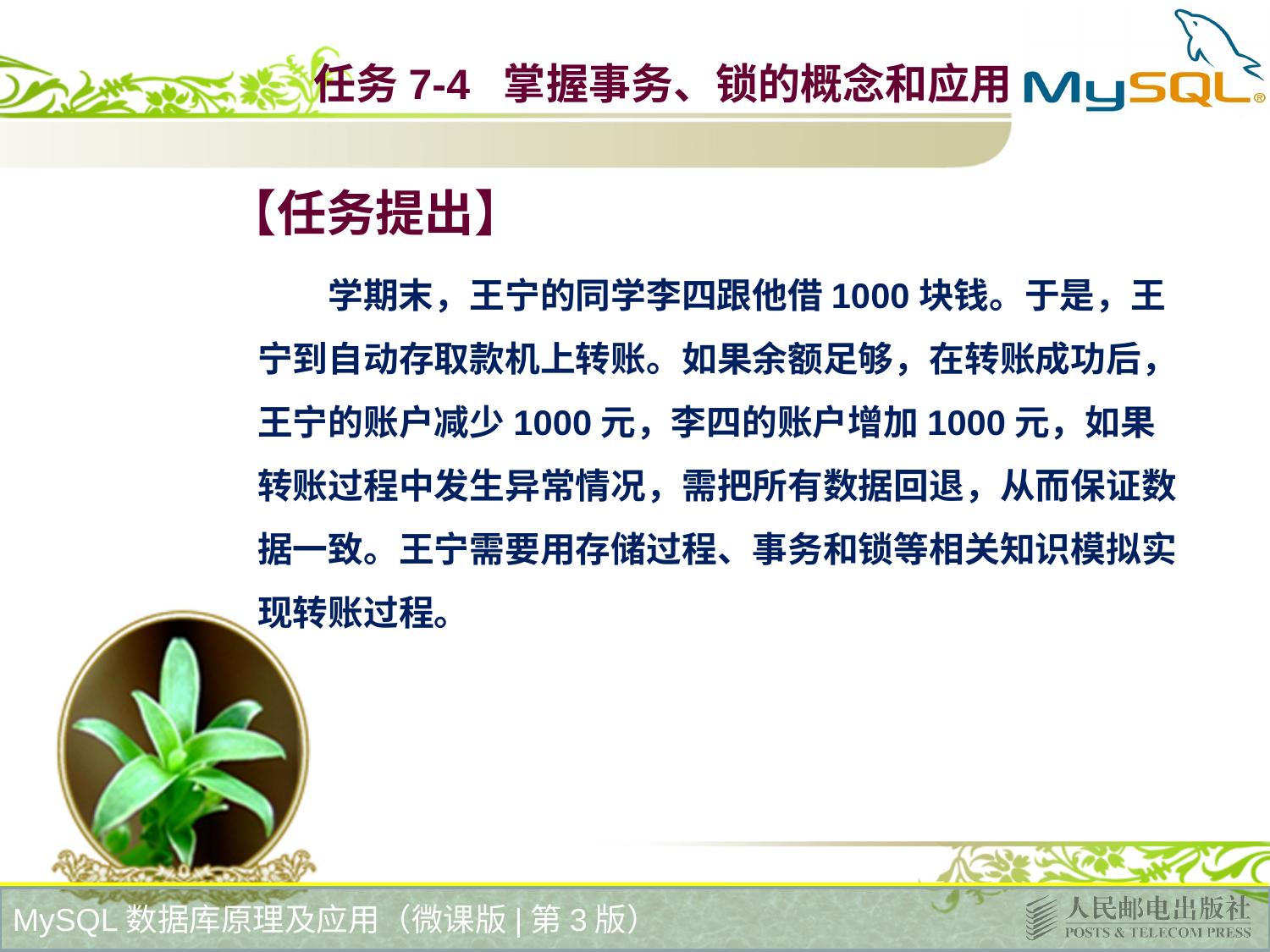

# 任务7-4  掌握事务、锁的概念和应用
【任务提出】
学期末，王宁的同学李四跟他借1000块钱。于是，王宁到自动存取款机上转账。如果余额足够，在转账成功后，王宁的账户减少1000元，李四的账户增加1000元，如果转账过程中发生异常情况，需把所有数据回退，从而保证数据一致。王宁需要用存储过程、事务和锁等相关知识模拟实现转账过程。